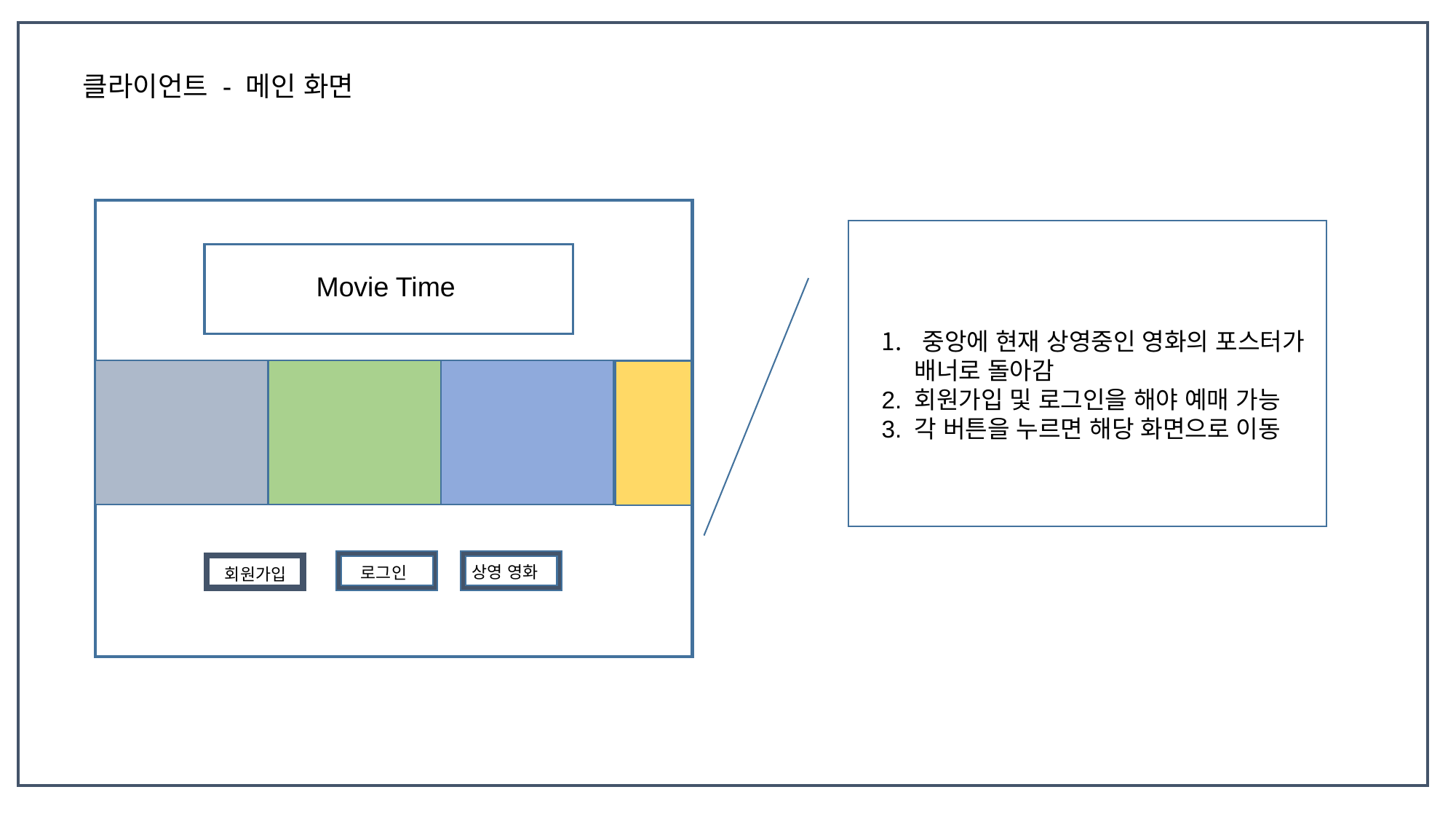

클라이언트 - 메인 화면

Movie Time
중앙에 현재 상영중인 영화의 포스터가
    배너로 돌아감
2. 회원가입 및 로그인을 해야 예매 가능
3. 각 버튼을 누르면 해당 화면으로 이동

상영 영화
로그인
회원가입